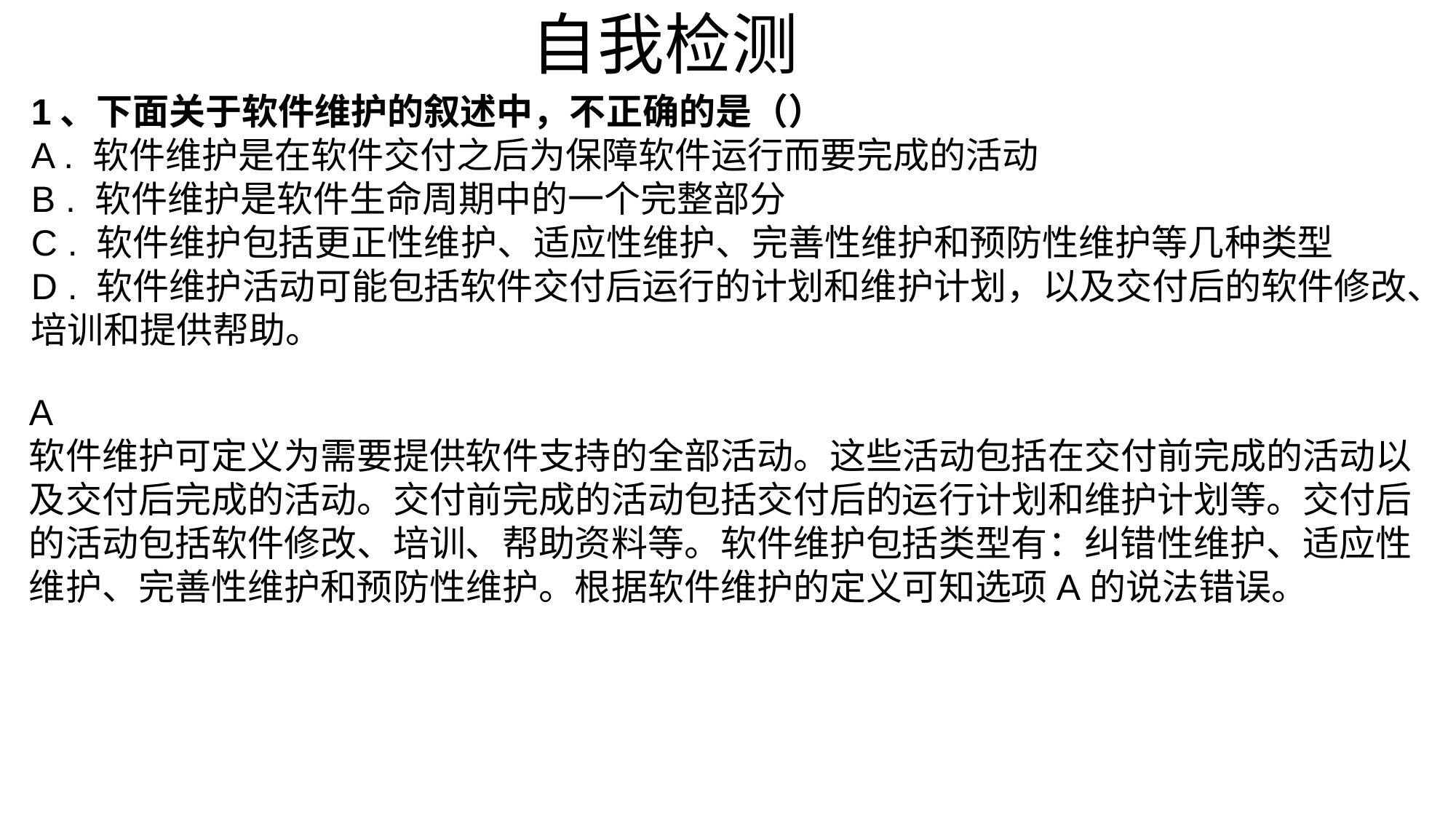

自我检测
1、下面关于软件维护的叙述中，不正确的是（）
A . 软件维护是在软件交付之后为保障软件运行而要完成的活动
B . 软件维护是软件生命周期中的一个完整部分
C . 软件维护包括更正性维护、适应性维护、完善性维护和预防性维护等几种类型
D . 软件维护活动可能包括软件交付后运行的计划和维护计划，以及交付后的软件修改、培训和提供帮助。
A
软件维护可定义为需要提供软件支持的全部活动。这些活动包括在交付前完成的活动以及交付后完成的活动。交付前完成的活动包括交付后的运行计划和维护计划等。交付后的活动包括软件修改、培训、帮助资料等。软件维护包括类型有：纠错性维护、适应性维护、完善性维护和预防性维护。根据软件维护的定义可知选项A的说法错误。